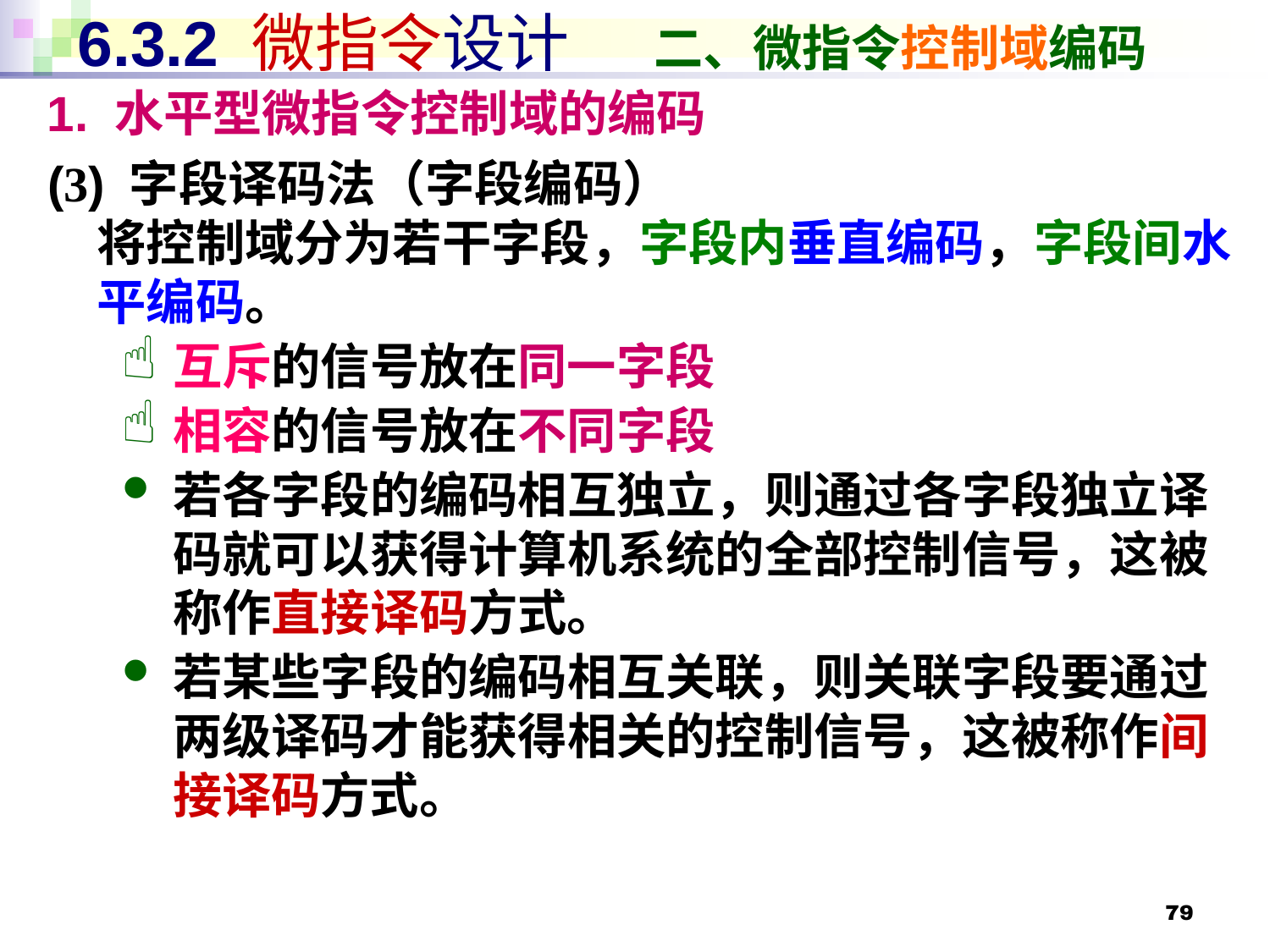

# 6.3.2 微指令设计      二、微指令控制域编码
1. 水平型微指令控制域的编码
(3) 字段译码法（字段编码）
将控制域分为若干字段，字段内垂直编码，字段间水平编码。
互斥的信号放在同一字段
相容的信号放在不同字段
若各字段的编码相互独立，则通过各字段独立译码就可以获得计算机系统的全部控制信号，这被称作直接译码方式。
若某些字段的编码相互关联，则关联字段要通过两级译码才能获得相关的控制信号，这被称作间接译码方式。
79